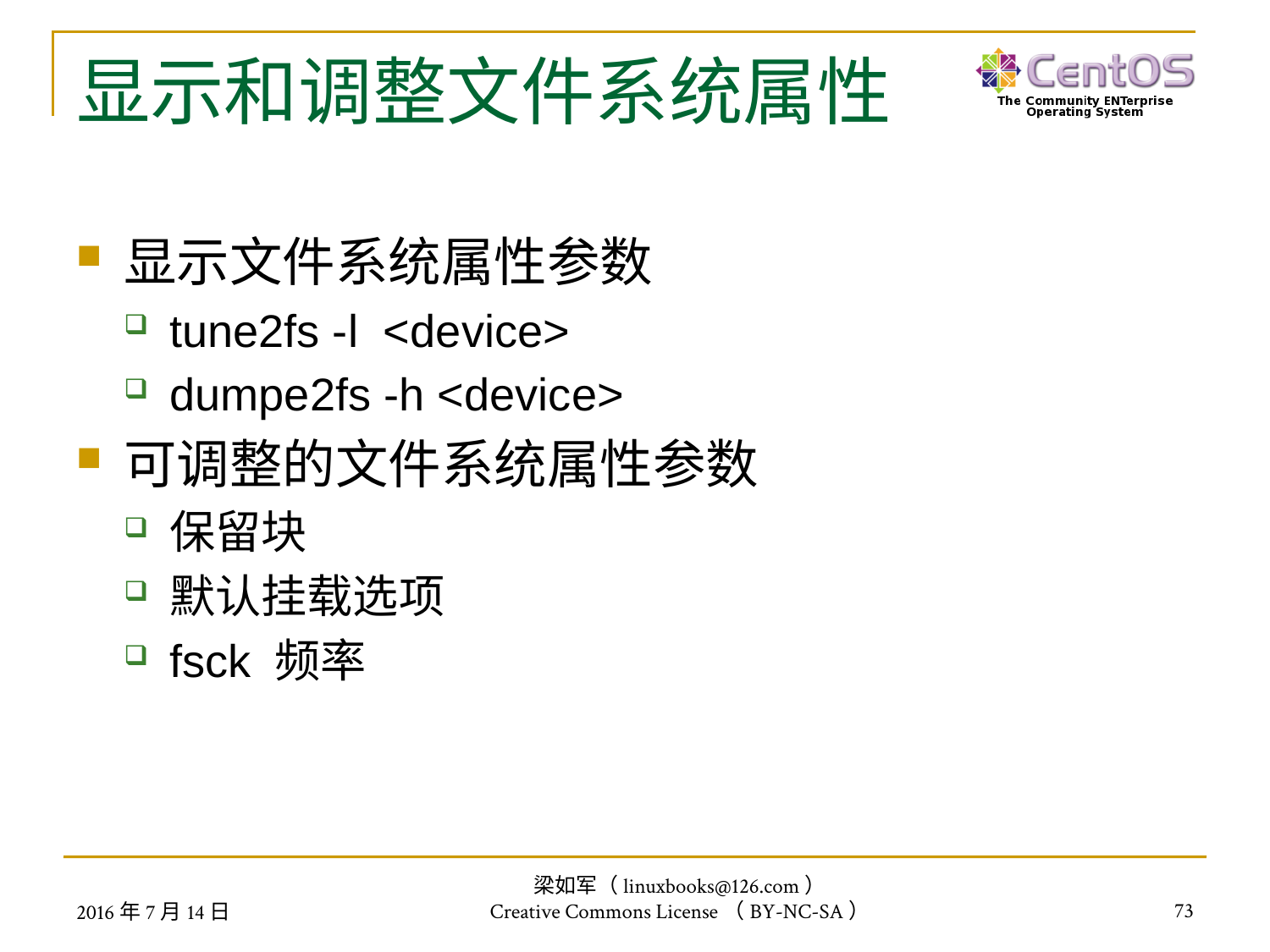

# 显示和调整文件系统属性
显示文件系统属性参数
tune2fs -l  <device>
dumpe2fs -h <device>
可调整的文件系统属性参数
保留块
默认挂载选项
fsck 频率
梁如军（linuxbooks@126.com）
Creative Commons License（BY-NC-SA）
2016年7月14日
73